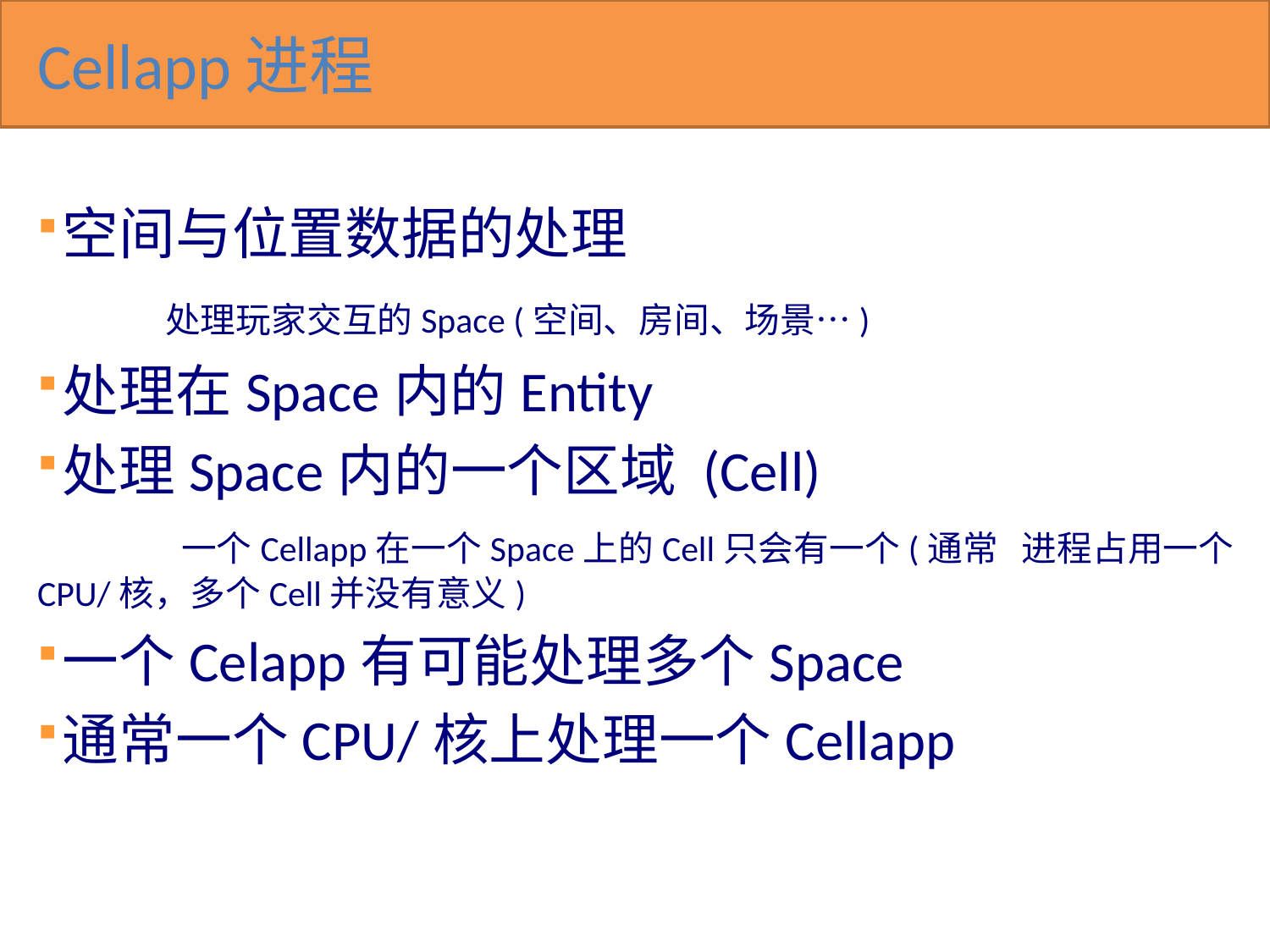

# Cellapp进程
空间与位置数据的处理
         处理玩家交互的Space (空间、房间、场景…)
处理在Space内的Entity
处理Space内的一个区域 (Cell)
            一个Cellapp在一个Space上的Cell只会有一个(通常   进程占用一个CPU/核，多个Cell并没有意义)
一个Celapp有可能处理多个Space
通常一个CPU/核上处理一个Cellapp